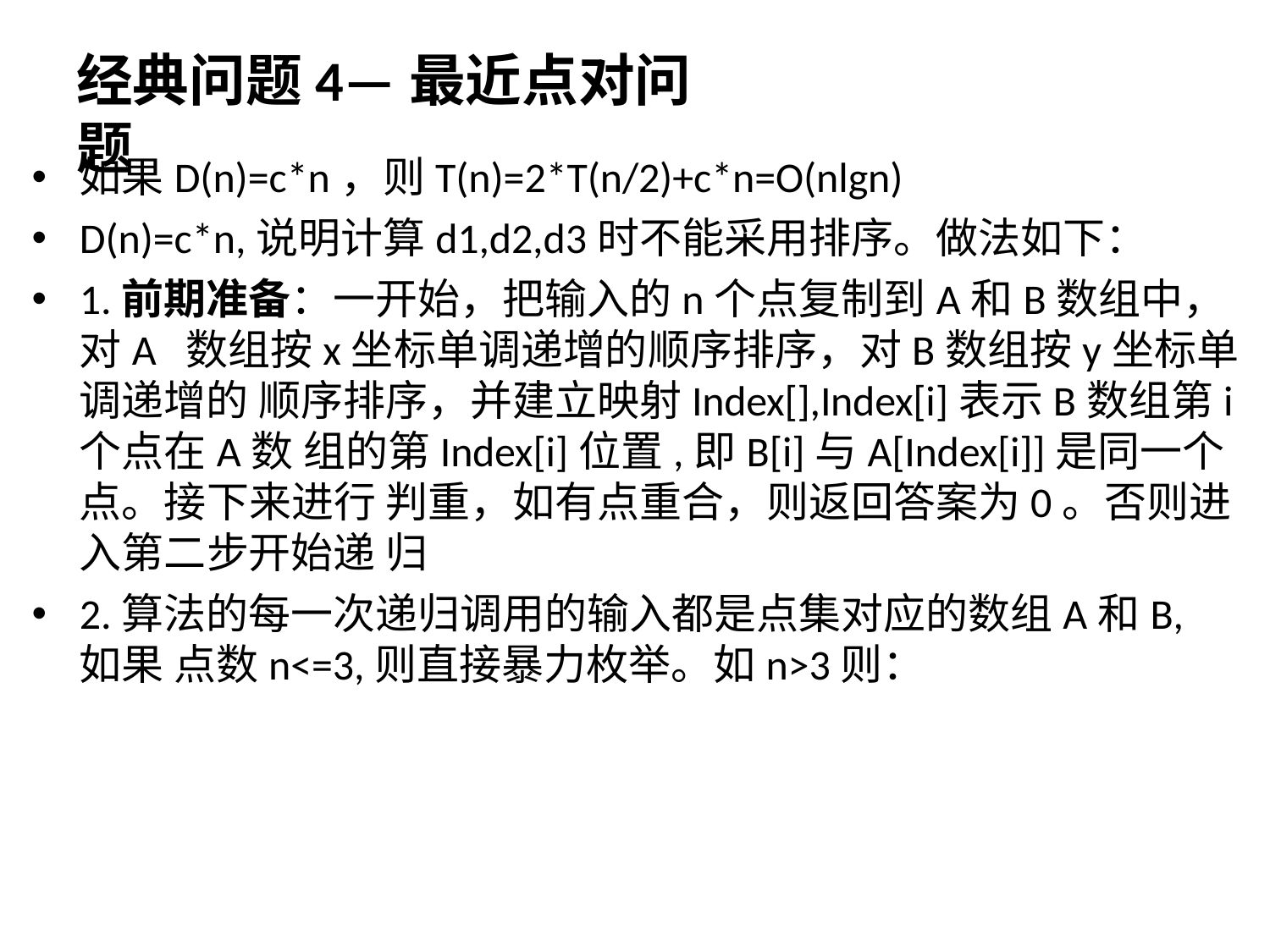

# 经典问题4—最近点对问题
如果D(n)=c*n，则T(n)=2*T(n/2)+c*n=O(nlgn)
D(n)=c*n,说明计算d1,d2,d3时不能采用排序。做法如下：
1.前期准备：一开始，把输入的n个点复制到A和B数组中，对A  数组按x坐标单调递增的顺序排序，对B数组按y坐标单调递增的 顺序排序，并建立映射Index[],Index[i]表示B数组第i个点在A数 组的第Index[i]位置,即B[i]与A[Index[i]]是同一个点。接下来进行 判重，如有点重合，则返回答案为0。否则进入第二步开始递 归
2.算法的每一次递归调用的输入都是点集对应的数组A和B,如果 点数n<=3,则直接暴力枚举。如n>3则：